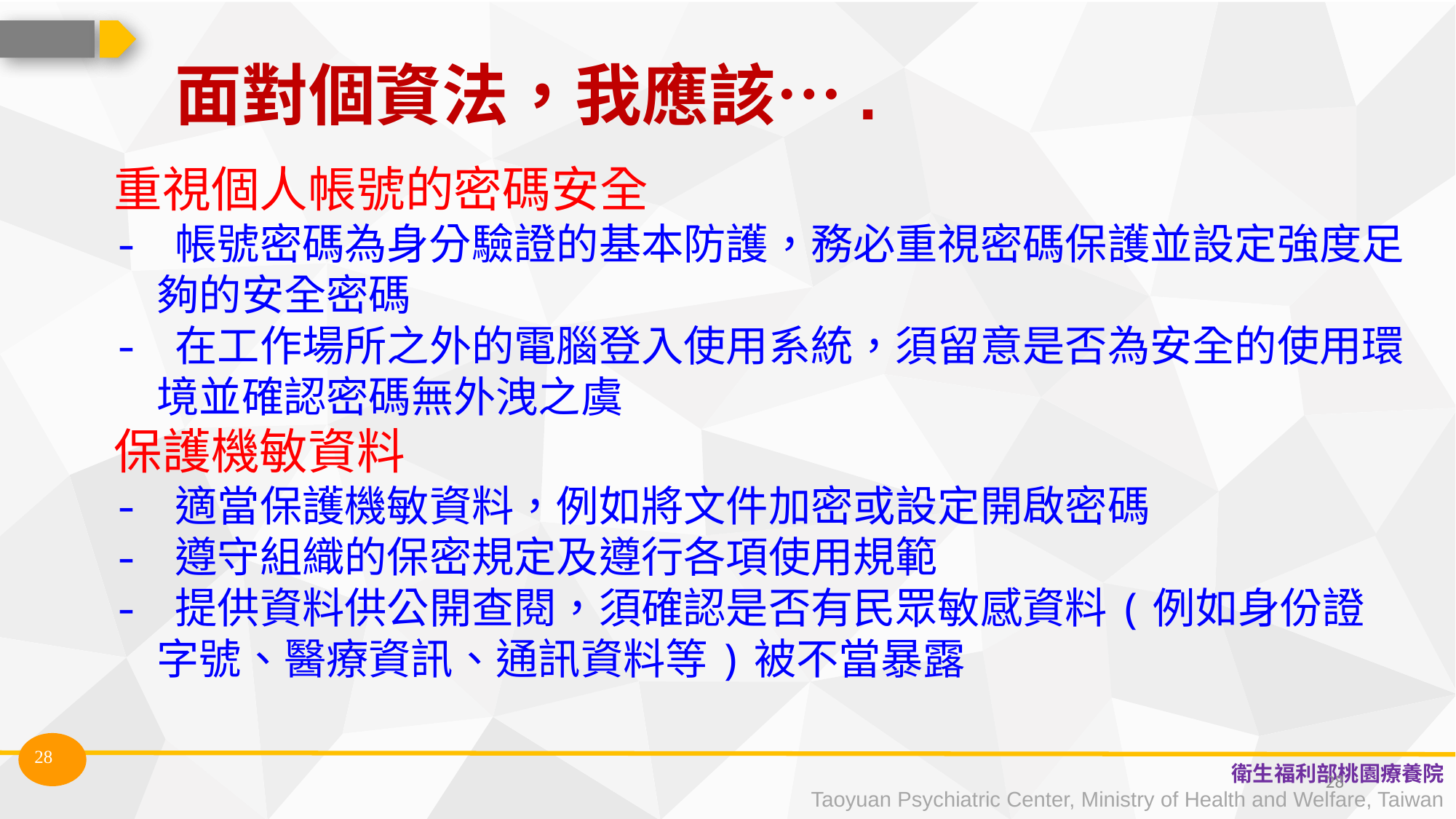

# 面對個資法，我應該….
重視個人帳號的密碼安全
- 帳號密碼為身分驗證的基本防護，務必重視密碼保護並設定強度足夠的安全密碼
- 在工作場所之外的電腦登入使用系統，須留意是否為安全的使用環境並確認密碼無外洩之虞
保護機敏資料
- 適當保護機敏資料，例如將文件加密或設定開啟密碼
- 遵守組織的保密規定及遵行各項使用規範
- 提供資料供公開查閱，須確認是否有民眾敏感資料(例如身份證字號、醫療資訊、通訊資料等)被不當暴露

28